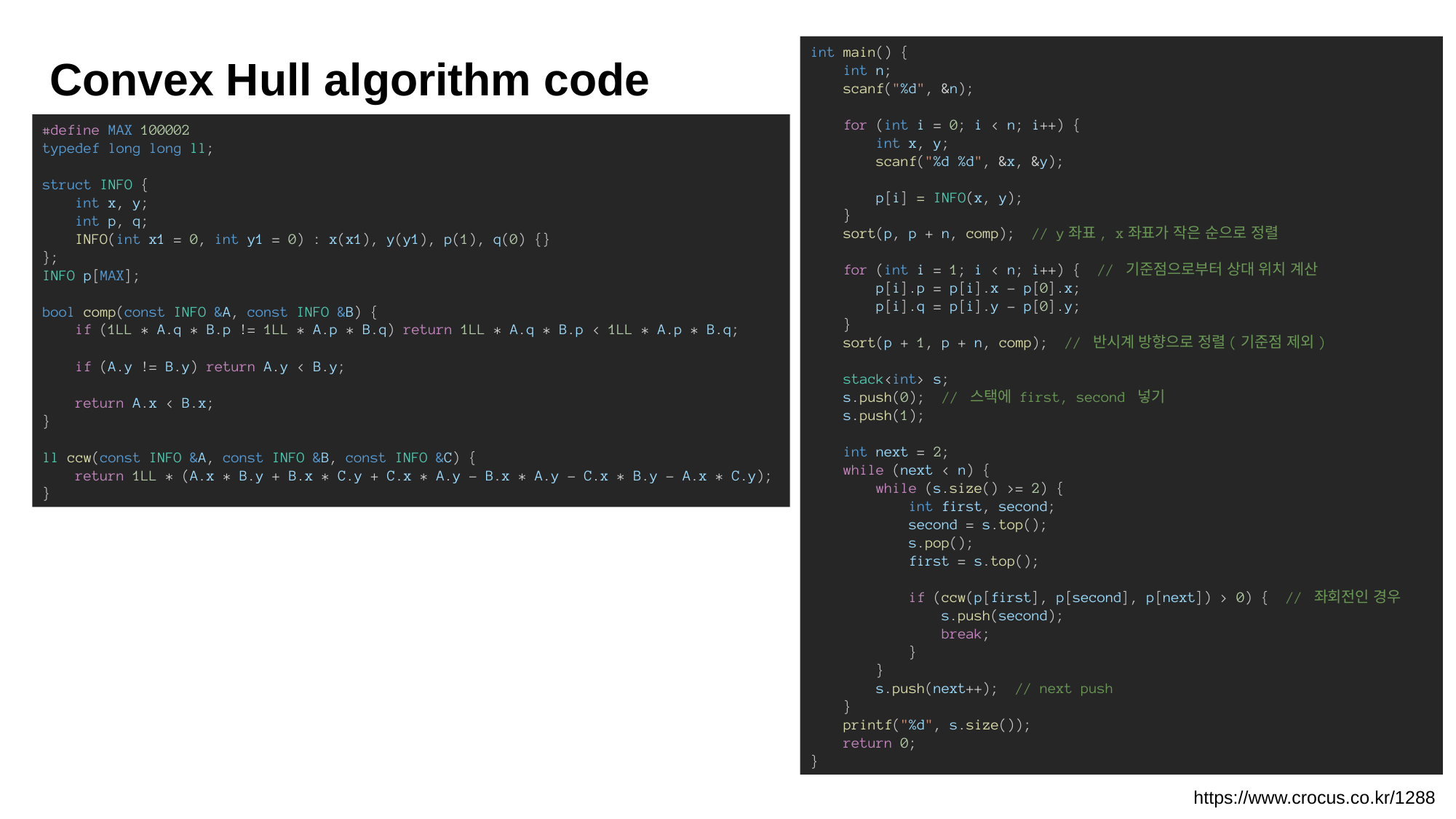

int main() {
    int n;
    scanf("%d", &n);
    for (int i = 0; i < n; i++) {
        int x, y;
        scanf("%d %d", &x, &y);
        p[i] = INFO(x, y);
    }
    sort(p, p + n, comp);  // y좌표, x좌표가 작은 순으로 정렬
    for (int i = 1; i < n; i++) {  // 기준점으로부터 상대 위치 계산
        p[i].p = p[i].x - p[0].x;
        p[i].q = p[i].y - p[0].y;
    }
    sort(p + 1, p + n, comp);  // 반시계 방향으로 정렬(기준점 제외)
    stack<int> s;
    s.push(0);  // 스택에 first, second 넣기
    s.push(1);
    int next = 2;
    while (next < n) {
        while (s.size() >= 2) {
            int first, second;
            second = s.top();
            s.pop();
            first = s.top();
            if (ccw(p[first], p[second], p[next]) > 0) {  // 좌회전인 경우
                s.push(second);
                break;
            }
        }
        s.push(next++);  // next push
    }
    printf("%d", s.size());
    return 0;
}
# Convex Hull algorithm code
#define MAX 100002
typedef long long ll;
struct INFO {
    int x, y;
    int p, q;
    INFO(int x1 = 0, int y1 = 0) : x(x1), y(y1), p(1), q(0) {}
};
INFO p[MAX];
bool comp(const INFO &A, const INFO &B) {
    if (1LL * A.q * B.p != 1LL * A.p * B.q) return 1LL * A.q * B.p < 1LL * A.p * B.q;
    if (A.y != B.y) return A.y < B.y;
    return A.x < B.x;
}
ll ccw(const INFO &A, const INFO &B, const INFO &C) {
    return 1LL * (A.x * B.y + B.x * C.y + C.x * A.y - B.x * A.y - C.x * B.y - A.x * C.y);
}
https://www.crocus.co.kr/1288